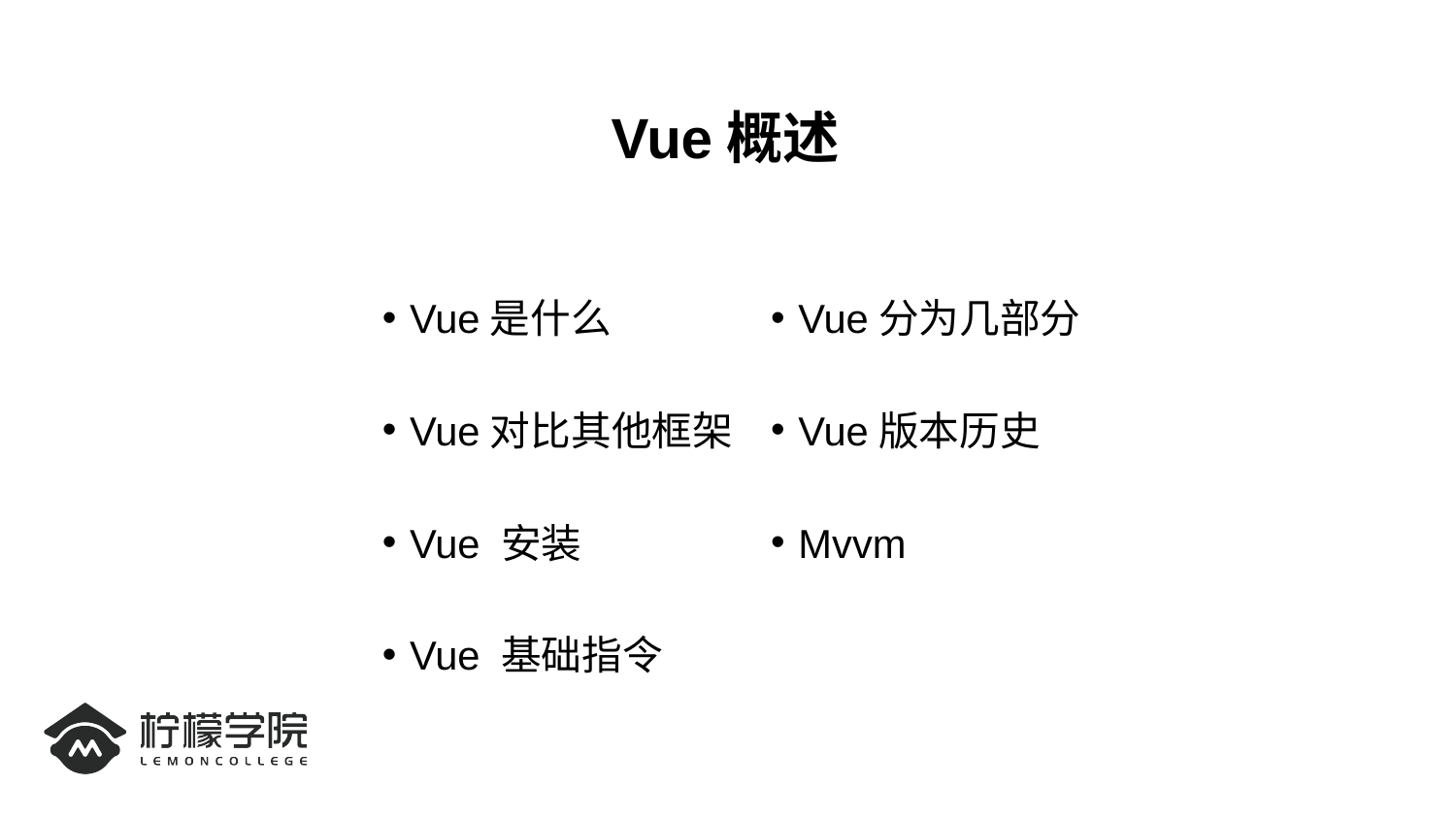

Vue概述
Vue是什么
Vue对比其他框架
Vue 安装
Vue 基础指令
Vue分为几部分
Vue版本历史
Mvvm